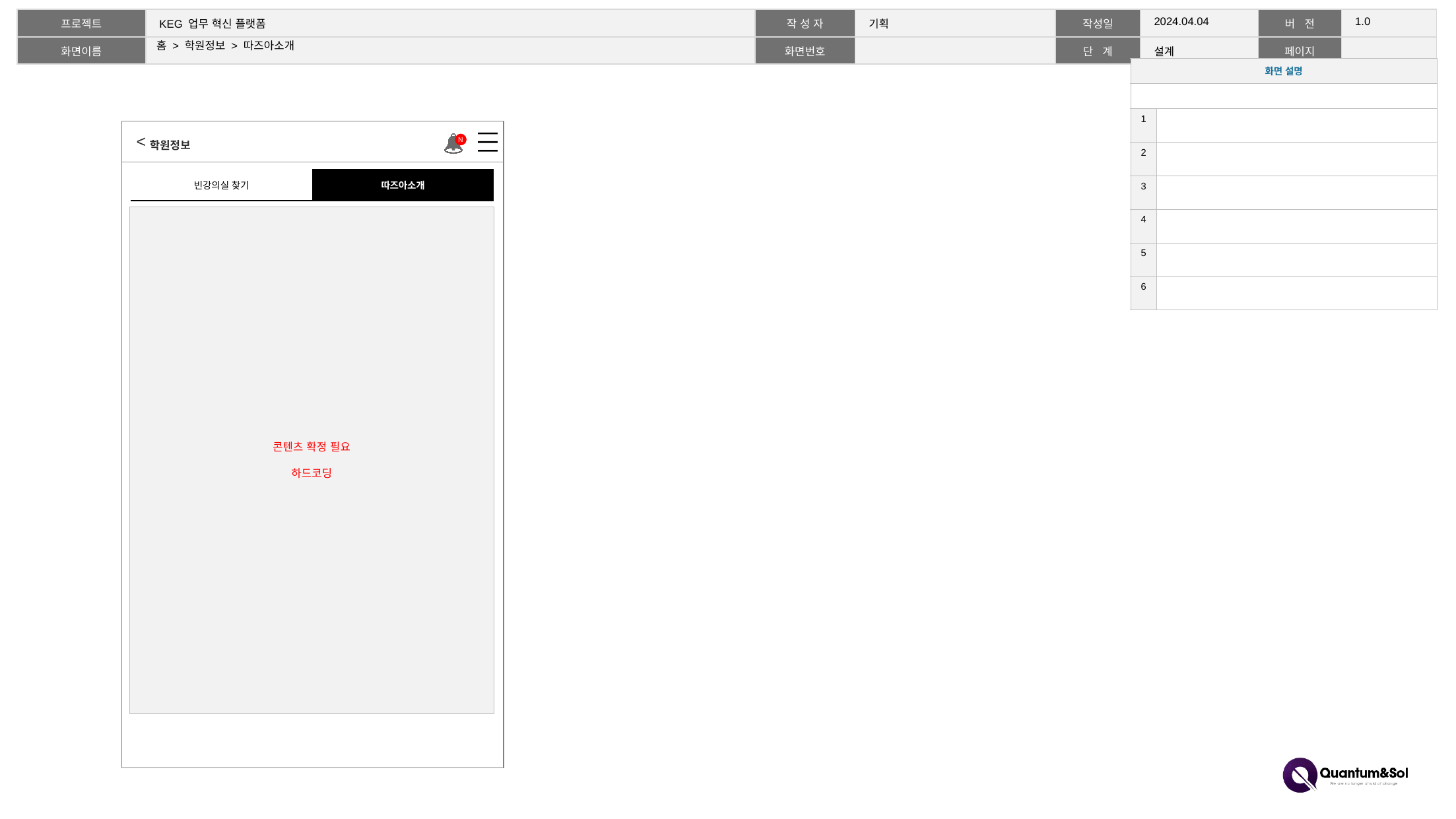

# 홈 > 학원정보 > 따즈아소개
| 화면 설명 |  |
| --- | --- |
|  |  |
| 1 |  |
| 2 |  |
| 3 |  |
| 4 |  |
| 5 |  |
| 6 |  |
학원정보
| 빈강의실 찾기 | 따즈아소개 |
| --- | --- |
콘텐츠 확정 필요

하드코딩